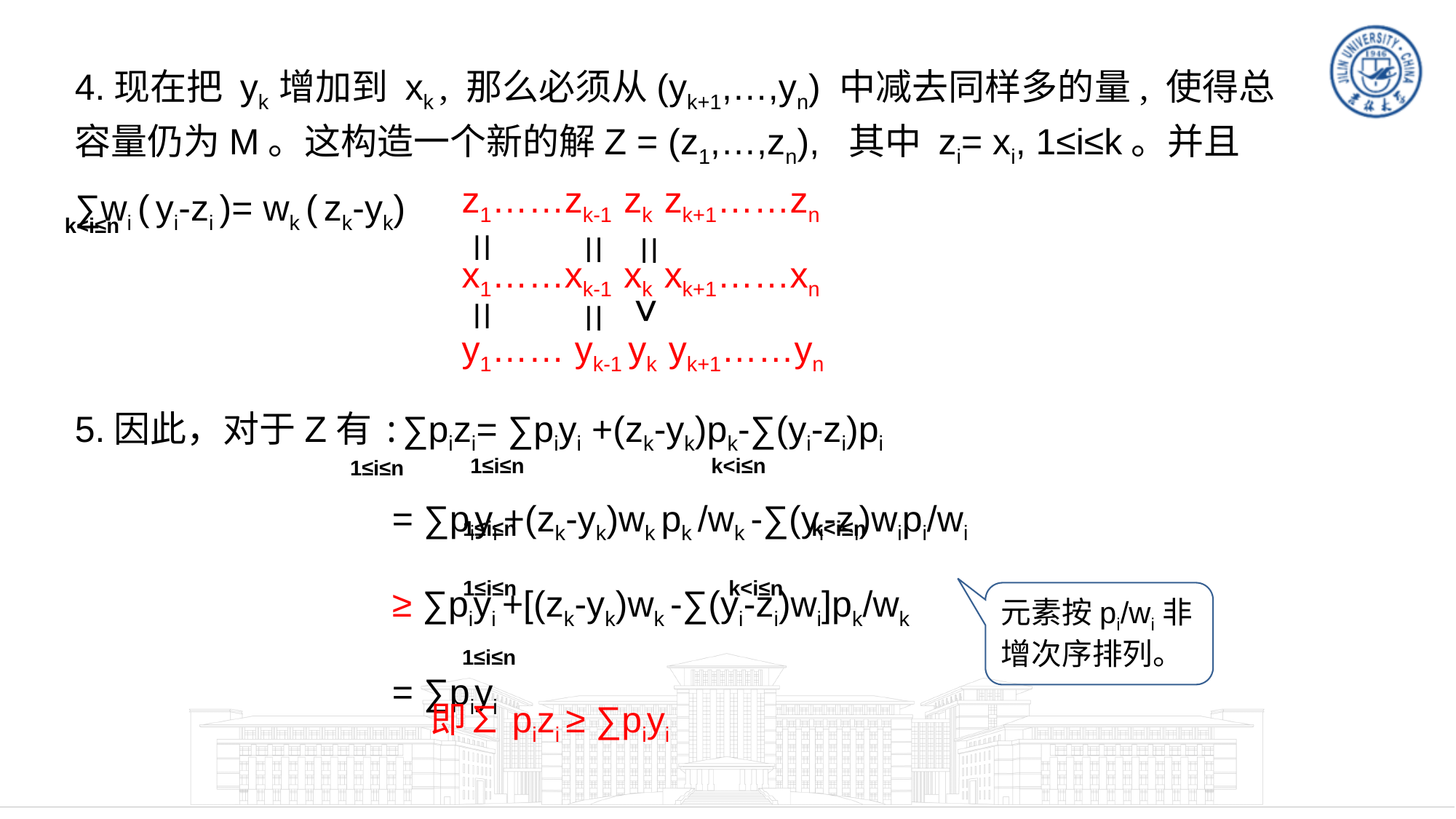

4.现在把 yk 增加到 xk , 那么必须从(yk+1,…,yn) 中减去同样多的量, 使得总容量仍为M。这构造一个新的解Z = (z1,…,zn),  其中 zi= xi, 1≤i≤k。并且
∑wi ( yi-zi )= wk ( zk-yk)

z1……zk-1  zk  zk+1……zn

x1……xk-1  xk  xk+1……xn

y1…… yk-1 yk  yk+1……yn
k<i≤n
=
=
=
=
=
>
5.因此，对于Z有:∑pizi= ∑piyi +(zk-yk)pk-∑(yi-zi)pi

	                                                   = ∑piyi +(zk-yk)wk pk /wk -∑(yi-zi)wipi/wi

	                                                   ≥ ∑piyi +[(zk-yk)wk -∑(yi-zi)wi]pk/wk

	                                                   = ∑piyi

1≤i≤n
k<i≤n
1≤i≤n
k<i≤n
1≤i≤n
1≤i≤n
k<i≤n
元素按pi/wi非增次序排列。
1≤i≤n
即∑pizi ≥ ∑piyi
16